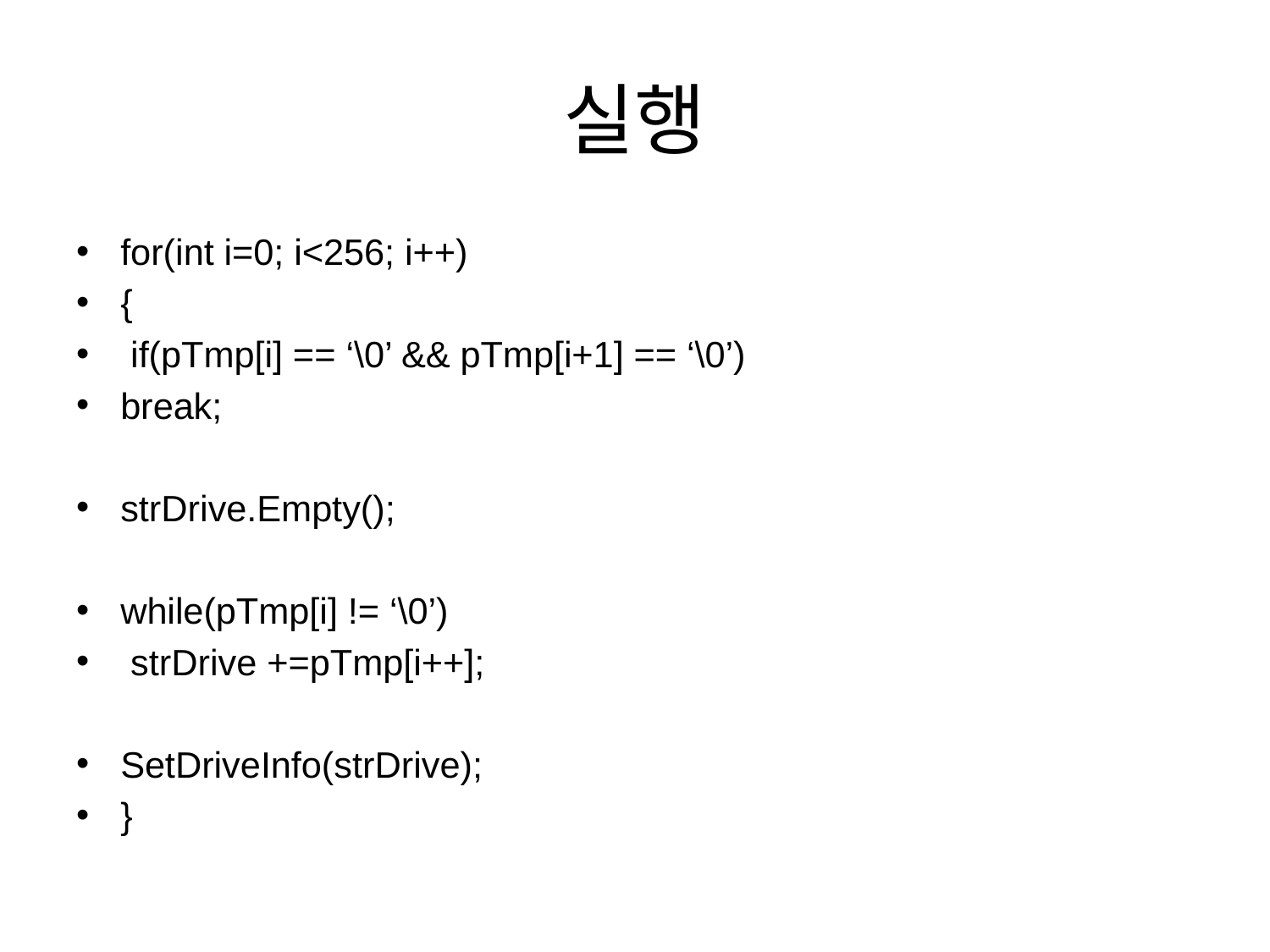

# 실행
for(int i=0; i<256; i++)
{
 if(pTmp[i] == ‘\0’ && pTmp[i+1] == ‘\0’)
break;

strDrive.Empty();

while(pTmp[i] != ‘\0’)
 strDrive +=pTmp[i++];

SetDriveInfo(strDrive);
}